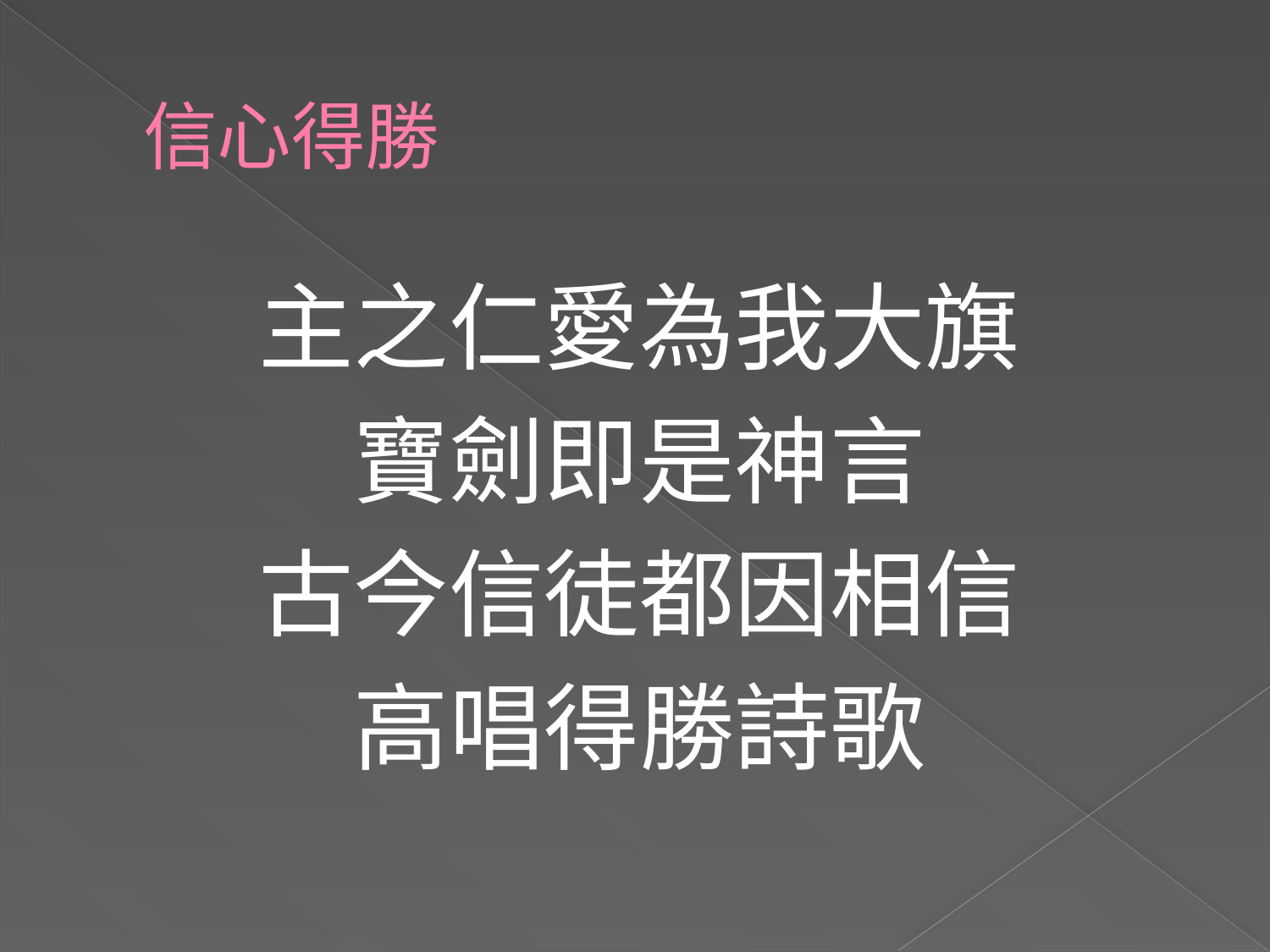

# 信心得勝
主之仁愛為我大旗
寶劍即是神言
古今信徒都因相信
高唱得勝詩歌